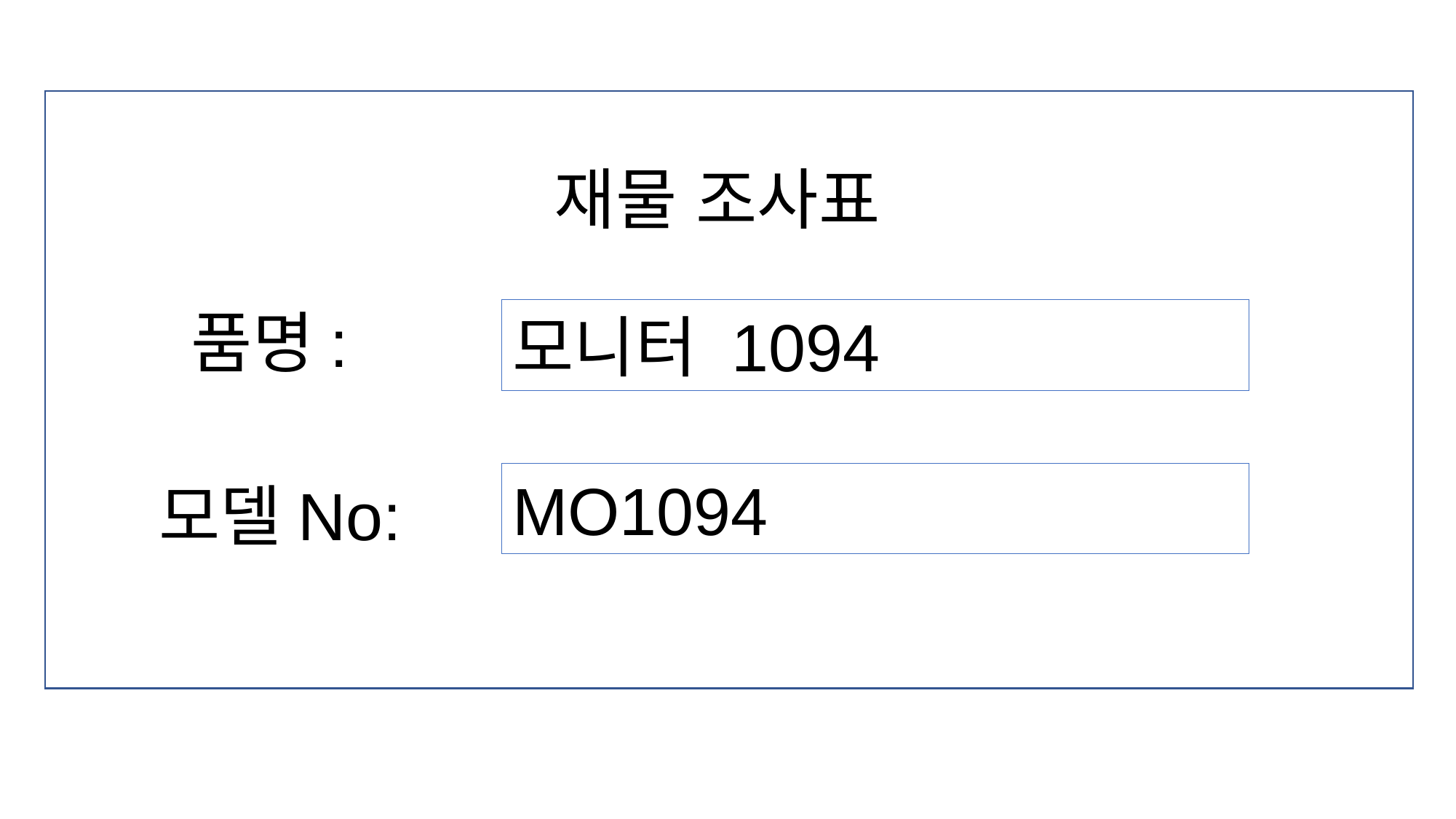

재물 조사표
품명:
모니터 1094
MO1094
모델No: